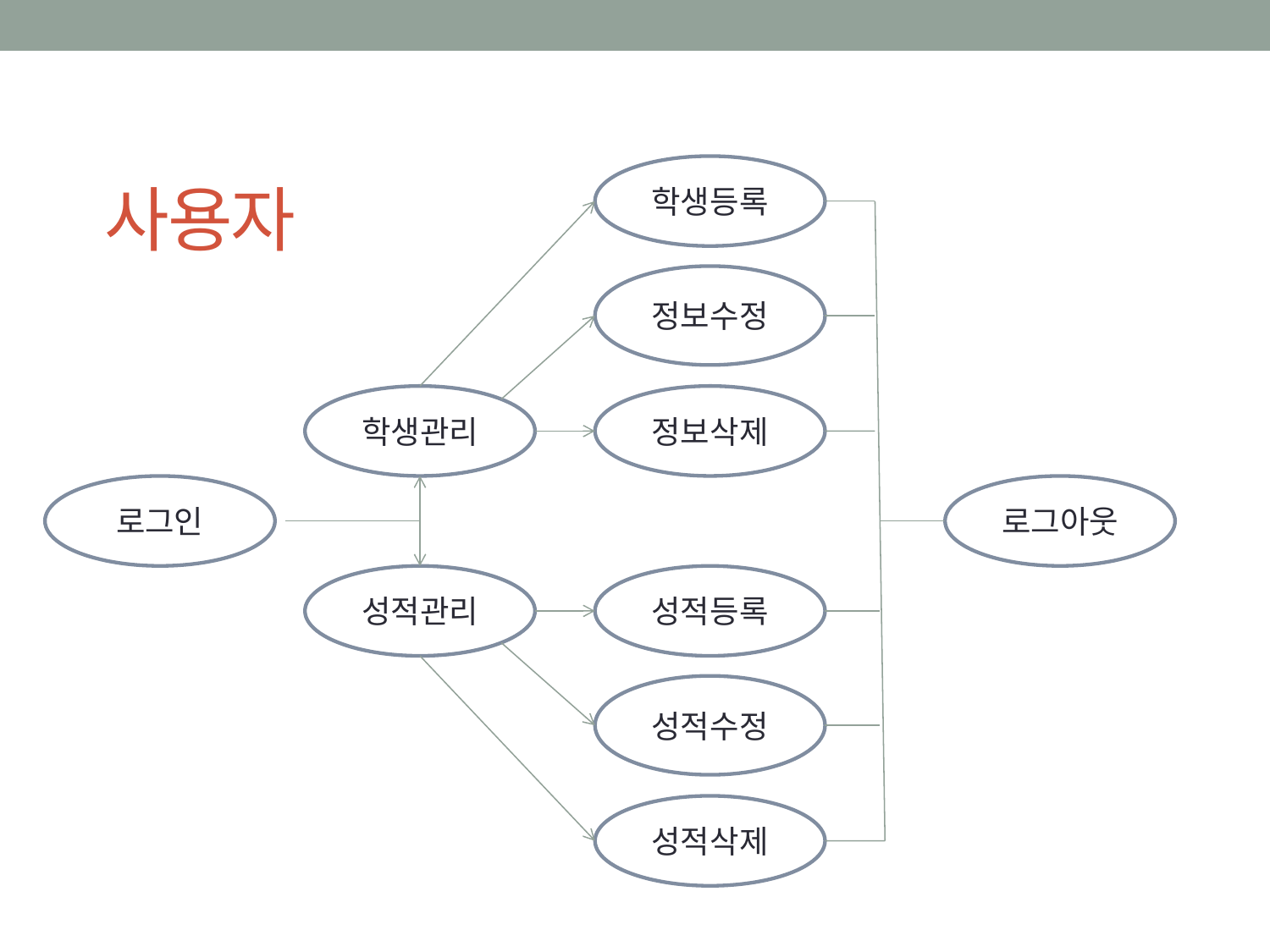

# 사용자
학생등록
정보수정
학생관리
정보삭제
로그인
로그아웃
성적관리
성적등록
성적수정
성적삭제